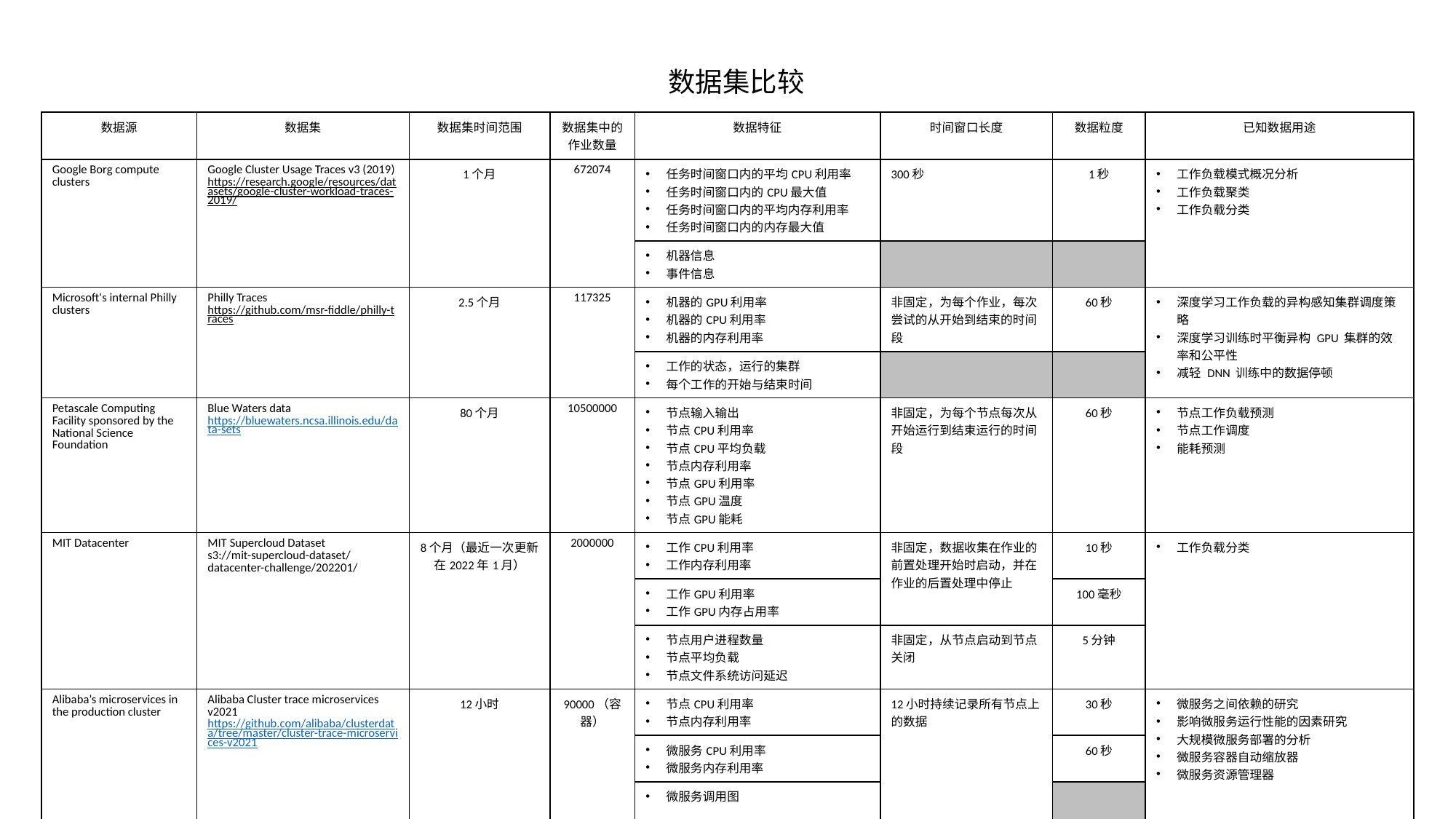

数据集比较
| 数据源 | 数据集 | 数据集时间范围 | 数据集中的作业数量 | 数据特征 | 时间窗口长度 | 数据粒度 | 已知数据用途 |
| --- | --- | --- | --- | --- | --- | --- | --- |
| Google Borg compute clusters | Google Cluster Usage Traces v3 (2019) https://research.google/resources/datasets/google-cluster-workload-traces-2019/ | 1个月 | 672074 | 任务时间窗口内的平均CPU利用率 任务时间窗口内的CPU最大值 任务时间窗口内的平均内存利用率 任务时间窗口内的内存最大值 | 300秒 | 1秒 | 工作负载模式概况分析 工作负载聚类 工作负载分类 |
|  |  |  |  | 机器信息 事件信息 |  |  |  |
| Microsoft's internal Philly clusters | Philly Traces https://github.com/msr-fiddle/philly-traces | 2.5个月 | 117325 | 机器的GPU利用率 机器的CPU利用率 机器的内存利用率 | 非固定，为每个作业，每次尝试的从开始到结束的时间段 | 60秒 | 深度学习工作负载的异构感知集群调度策略 深度学习训练时平衡异构 GPU 集群的效率和公平性 减轻 DNN 训练中的数据停顿 |
|  |  |  |  | 工作的状态，运行的集群 每个工作的开始与结束时间 |  |  |  |
| Petascale Computing Facility sponsored by the National Science Foundation | Blue Waters data https://bluewaters.ncsa.illinois.edu/data-sets | 80个月 | 10500000 | 节点输入输出 节点CPU利用率 节点CPU平均负载 节点内存利用率 节点GPU利用率 节点GPU温度 节点GPU能耗 | 非固定，为每个节点每次从开始运行到结束运行的时间段 | 60秒 | 节点工作负载预测 节点工作调度 能耗预测 |
| MIT Datacenter | MIT Supercloud Dataset s3://mit-supercloud-dataset/datacenter-challenge/202201/ | 8个月（最近一次更新在2022年1月） | 2000000 | 工作CPU利用率 工作内存利用率 | 非固定，数据收集在作业的前置处理开始时启动，并在作业的后置处理中停止 | 10秒 | 工作负载分类 |
|  |  |  |  | 工作GPU利用率 工作GPU内存占用率 |  | 100毫秒 |  |
|  |  |  |  | 节点用户进程数量 节点平均负载 节点文件系统访问延迟 | 非固定，从节点启动到节点关闭 | 5分钟 |  |
| Alibaba’s microservices in the production cluster | Alibaba Cluster trace microservices v2021 https://github.com/alibaba/clusterdata/tree/master/cluster-trace-microservices-v2021 | 12小时 | 90000（容器） | 节点CPU利用率 节点内存利用率 | 12小时持续记录所有节点上的数据 | 30秒 | 微服务之间依赖的研究 影响微服务运行性能的因素研究 大规模微服务部署的分析 微服务容器自动缩放器 微服务资源管理器 |
|  |  |  |  | 微服务CPU利用率 微服务内存利用率 |  | 60秒 |  |
|  |  |  |  | 微服务调用图 |  |  |  |